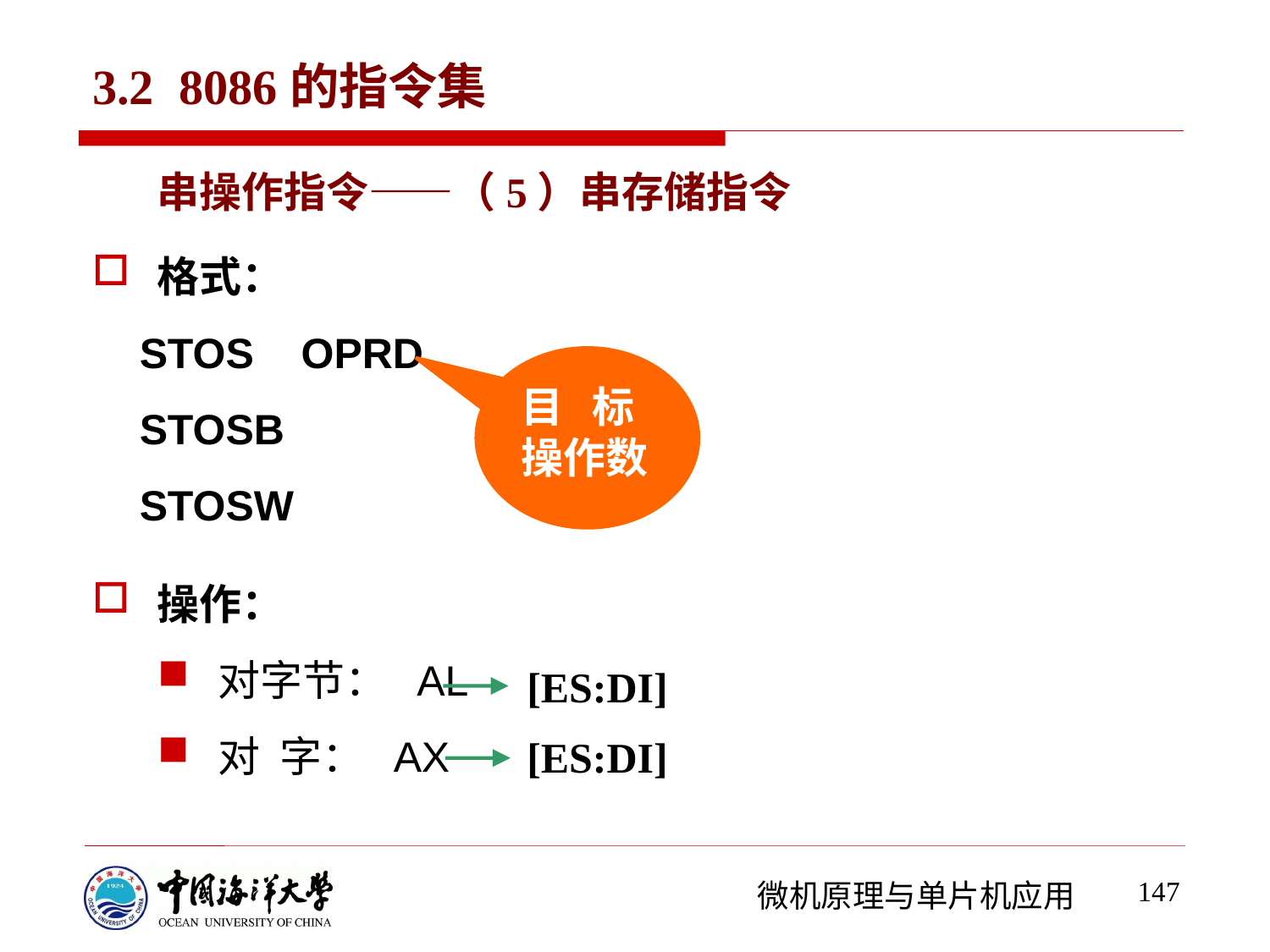

# 3.2  8086的指令集
串操作指令——（5）串存储指令
格式：
    STOS    OPRD
    STOSB
    STOSW
操作：
对字节：  AL
对  字：  AX

目   标
操作数
[ES:DI]

[ES:DI]

147